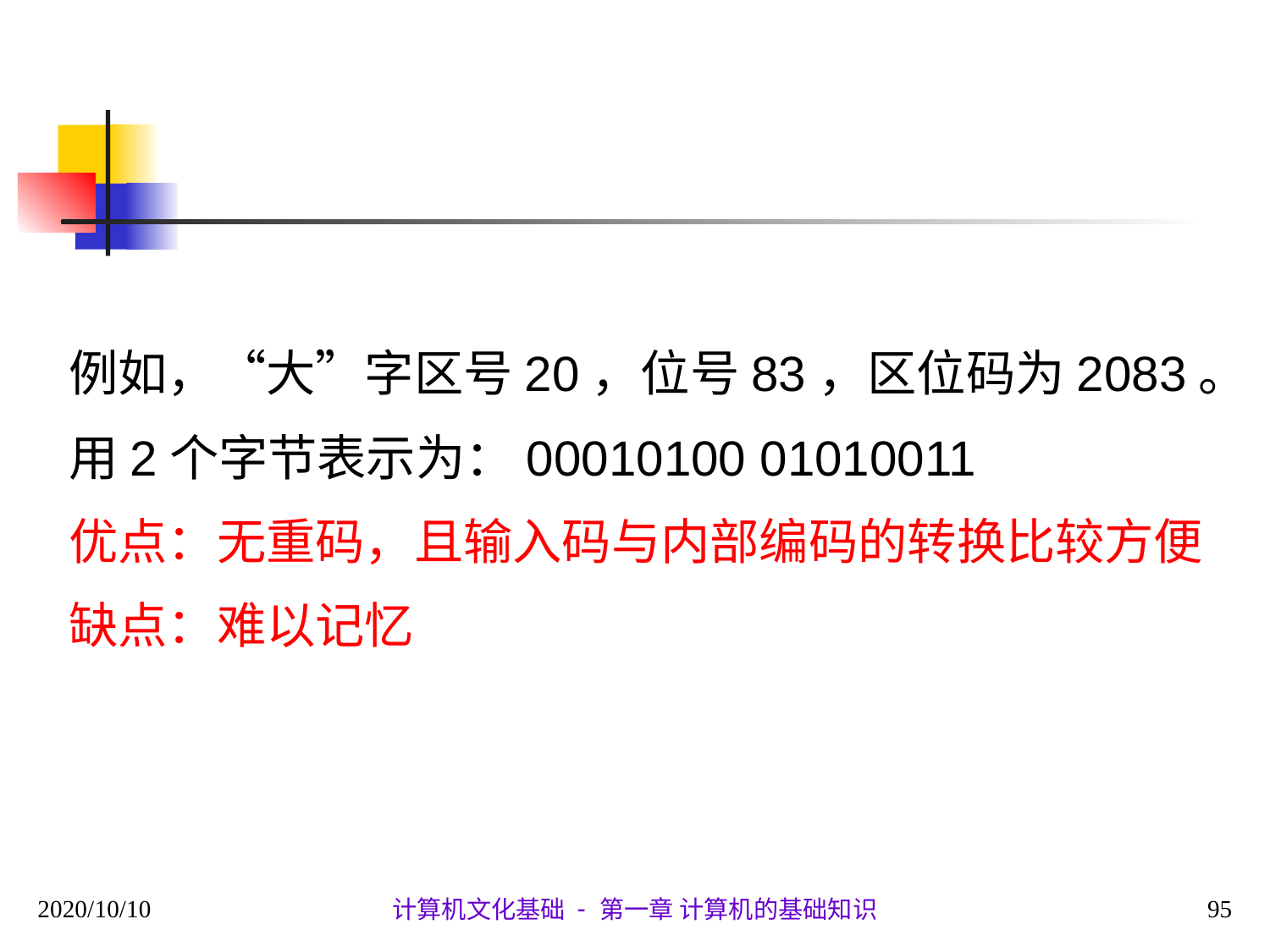

#
例如，“大”字区号20，位号83，区位码为2083。
用2个字节表示为：00010100 01010011
优点：无重码，且输入码与内部编码的转换比较方便
缺点：难以记忆

2020/10/10
95
计算机文化基础 - 第一章 计算机的基础知识